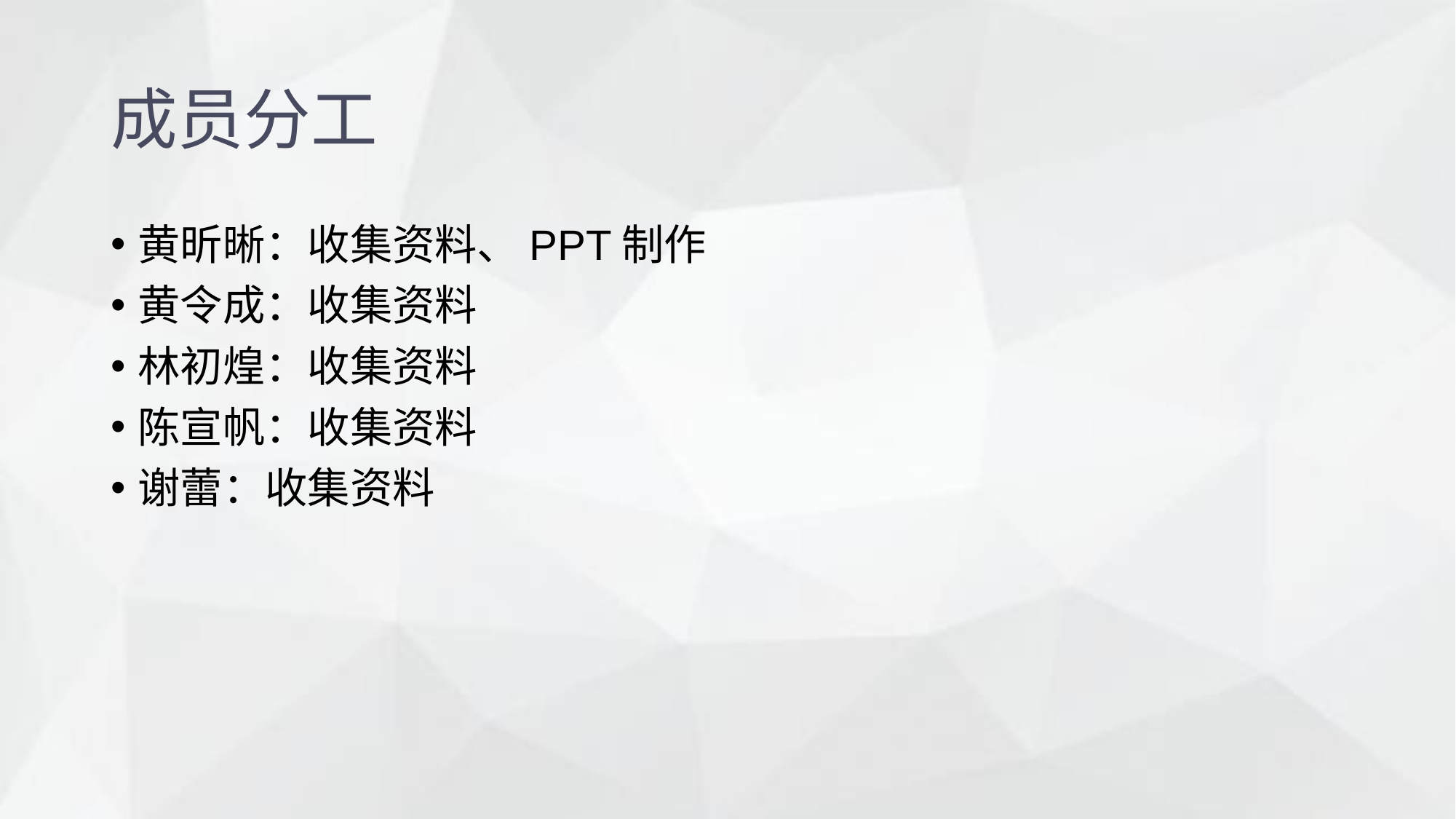

成员分工
黄昕晰：收集资料、PPT制作
黄令成：收集资料
林初煌：收集资料
陈宣帆：收集资料
谢蕾：收集资料